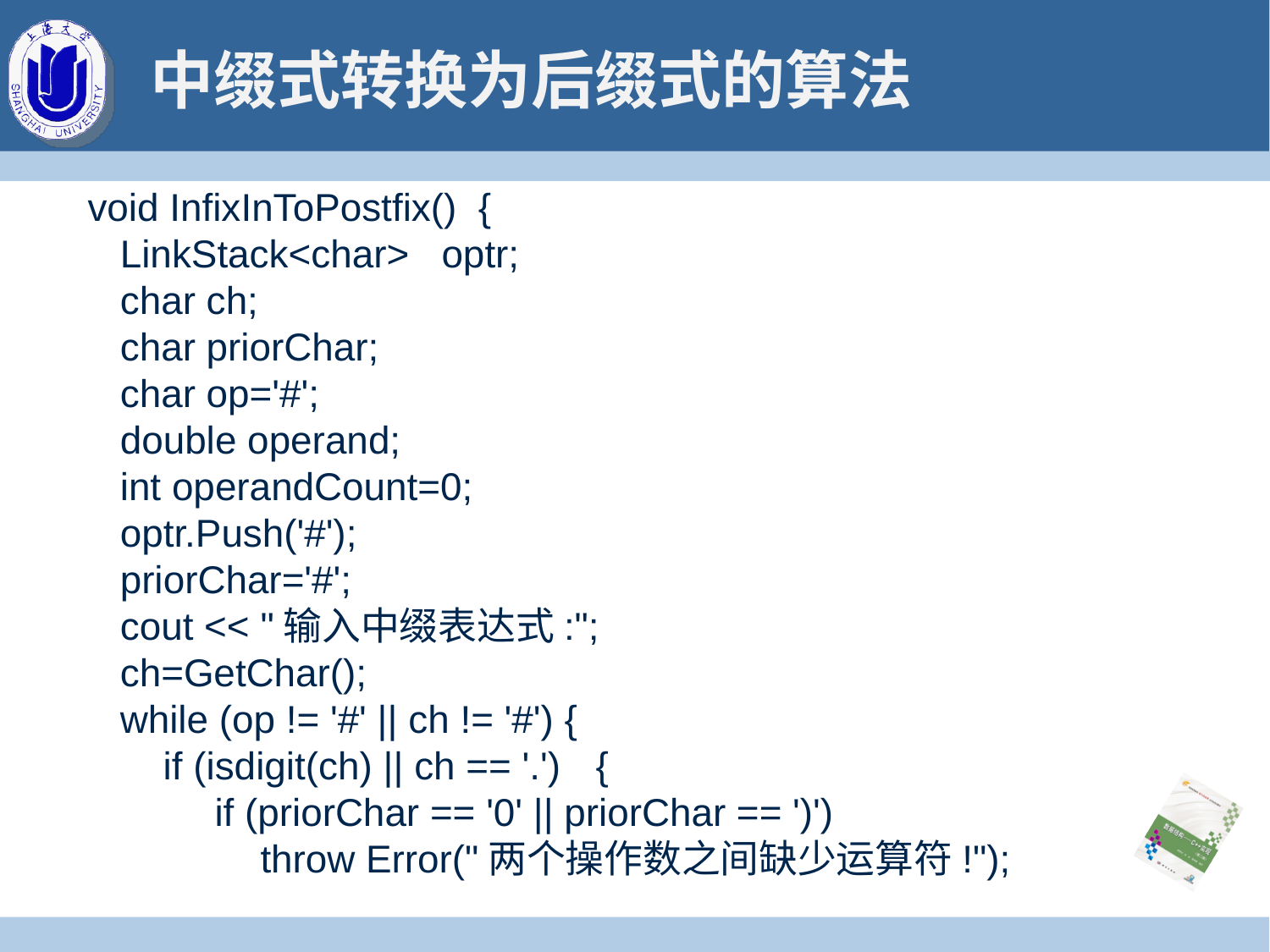

# 中缀式转换为后缀式的算法
void InfixInToPostfix()  {
   LinkStack<char>   optr;
   char ch;
   char priorChar;
   char op='#';
   double operand;
   int operandCount=0;
   optr.Push('#');
   priorChar='#';
   cout << "输入中缀表达式:";
   ch=GetChar();
   while (op != '#' || ch != '#') {
       if (isdigit(ch) || ch == '.')	{
     	if (priorChar == '0' || priorChar == ')')
                throw Error("两个操作数之间缺少运算符!");